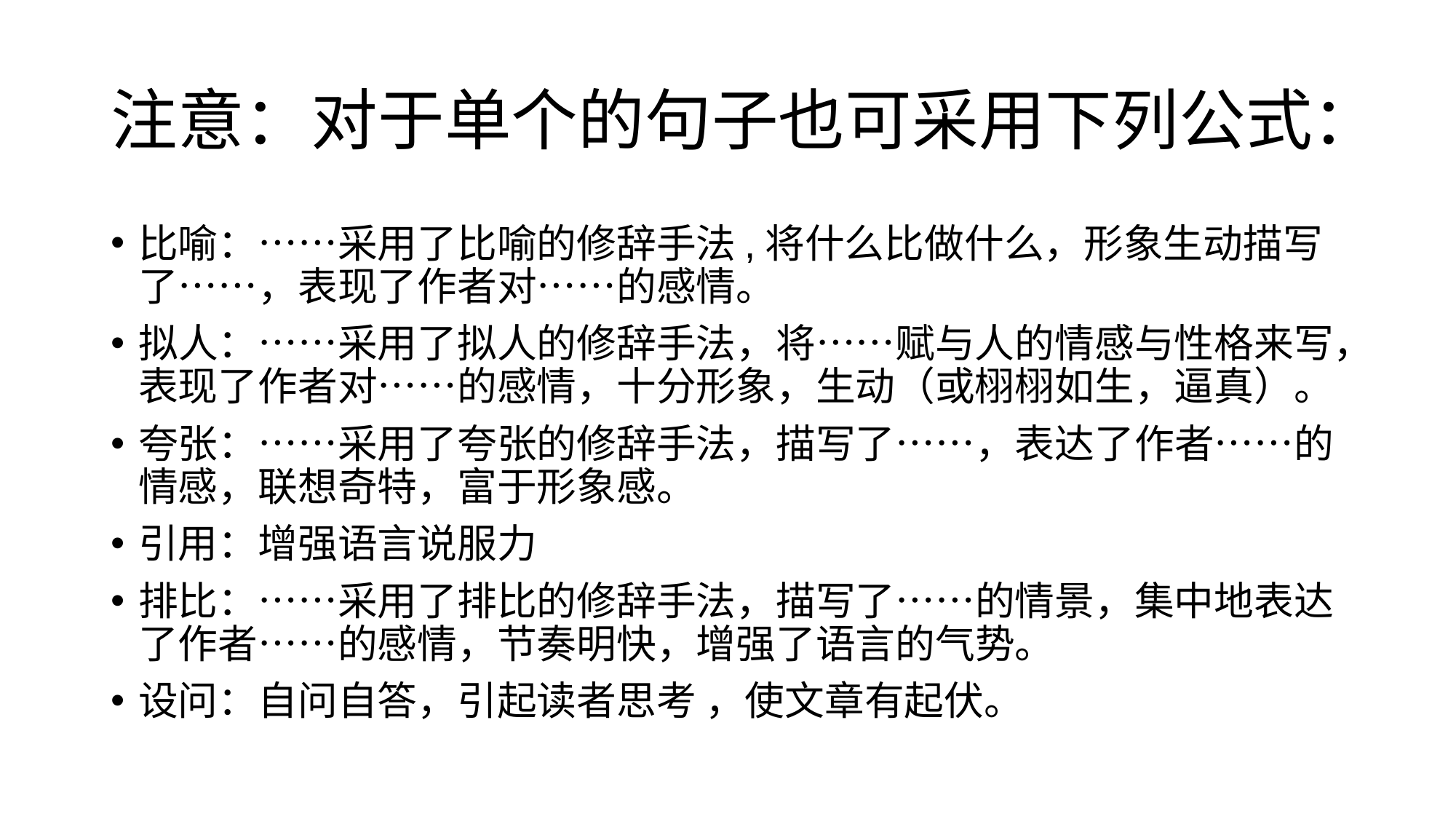

# 注意：对于单个的句子也可采用下列公式：
比喻：……采用了比喻的修辞手法,将什么比做什么，形象生动描写了……，表现了作者对……的感情。
拟人：……采用了拟人的修辞手法，将……赋与人的情感与性格来写，表现了作者对……的感情，十分形象，生动（或栩栩如生，逼真）。
夸张：……采用了夸张的修辞手法，描写了……，表达了作者……的情感，联想奇特，富于形象感。
引用：增强语言说服力
排比：……采用了排比的修辞手法，描写了……的情景，集中地表达了作者……的感情，节奏明快，增强了语言的气势。
设问：自问自答，引起读者思考 ，使文章有起伏。